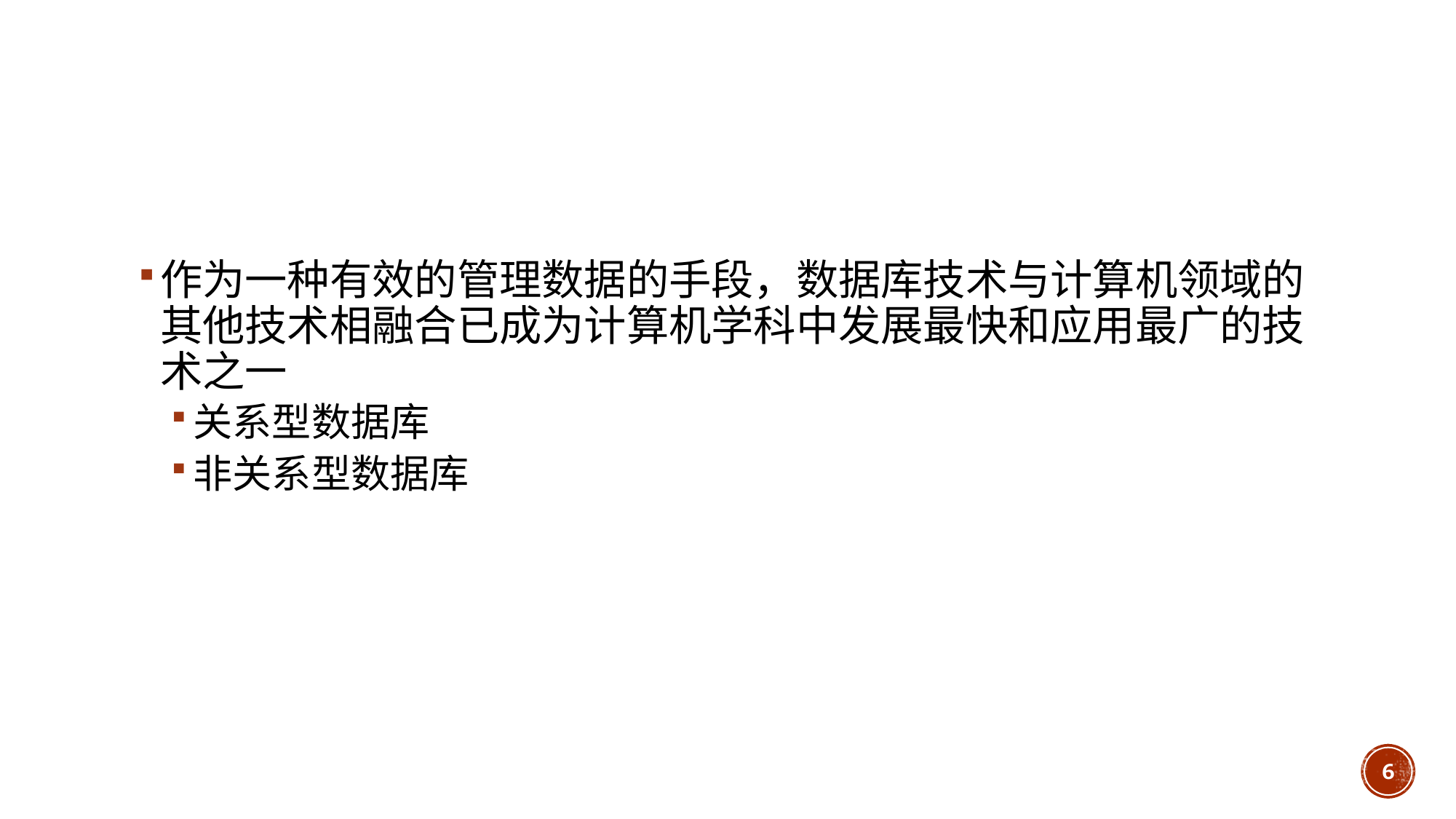

#
作为一种有效的管理数据的手段，数据库技术与计算机领域的其他技术相融合已成为计算机学科中发展最快和应用最广的技术之一
关系型数据库
非关系型数据库
6